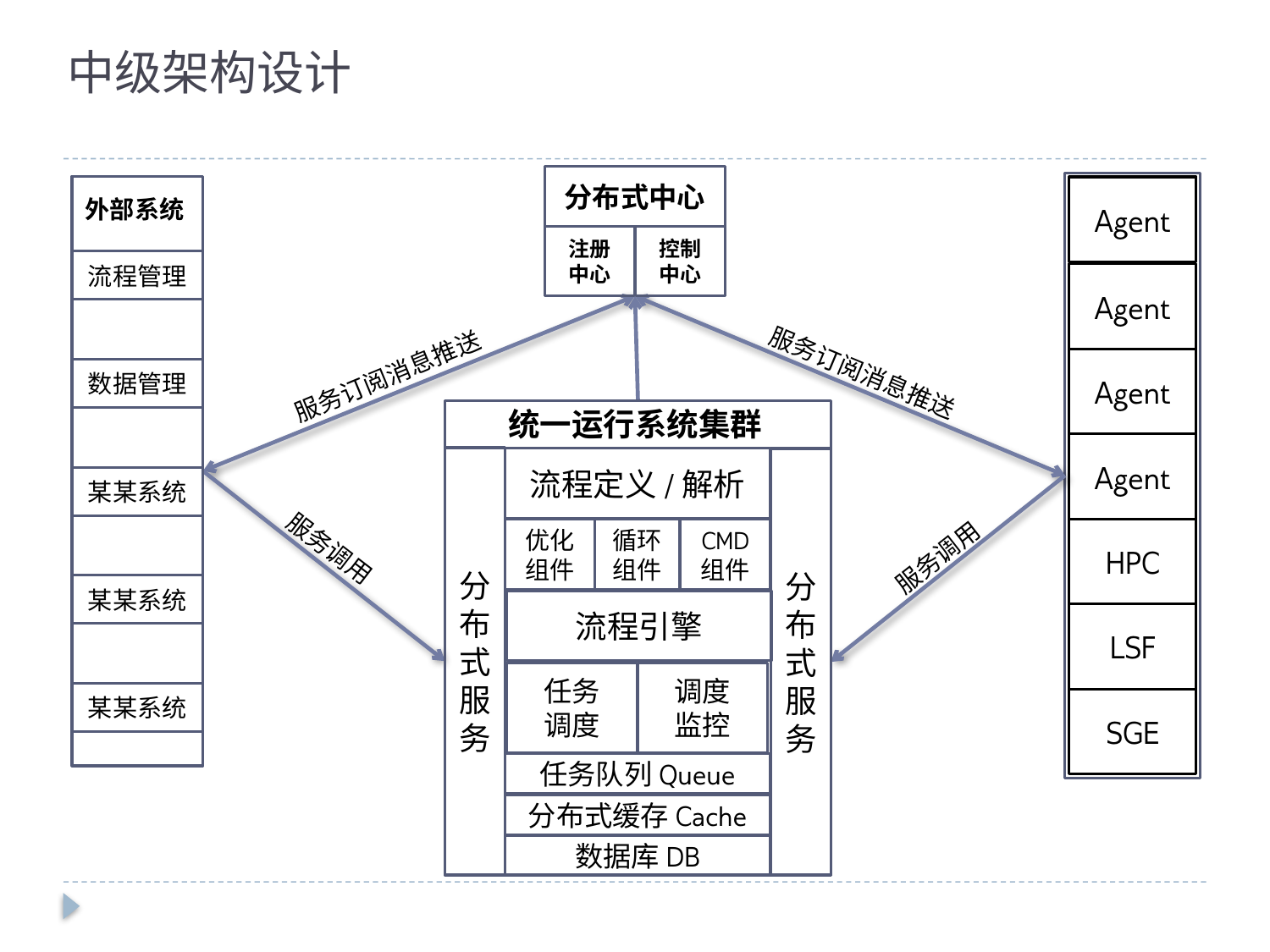

# 中级架构设计
分布式中心

注册
中心
控制
中心

Agent
外部系统
流程管理
Agent
Agent
服务订阅消息推送
服务订阅消息推送
数据管理
统一运行系统集群

Agent
分布式服务
流程定义/解析
分布式服务
某某系统
HPC
优化组件
循环组件
CMD
组件
服务调用
服务调用
某某系统
流程引擎
LSF
任务
调度
调度
监控
某某系统
SGE
任务队列Queue
分布式缓存Cache
数据库DB